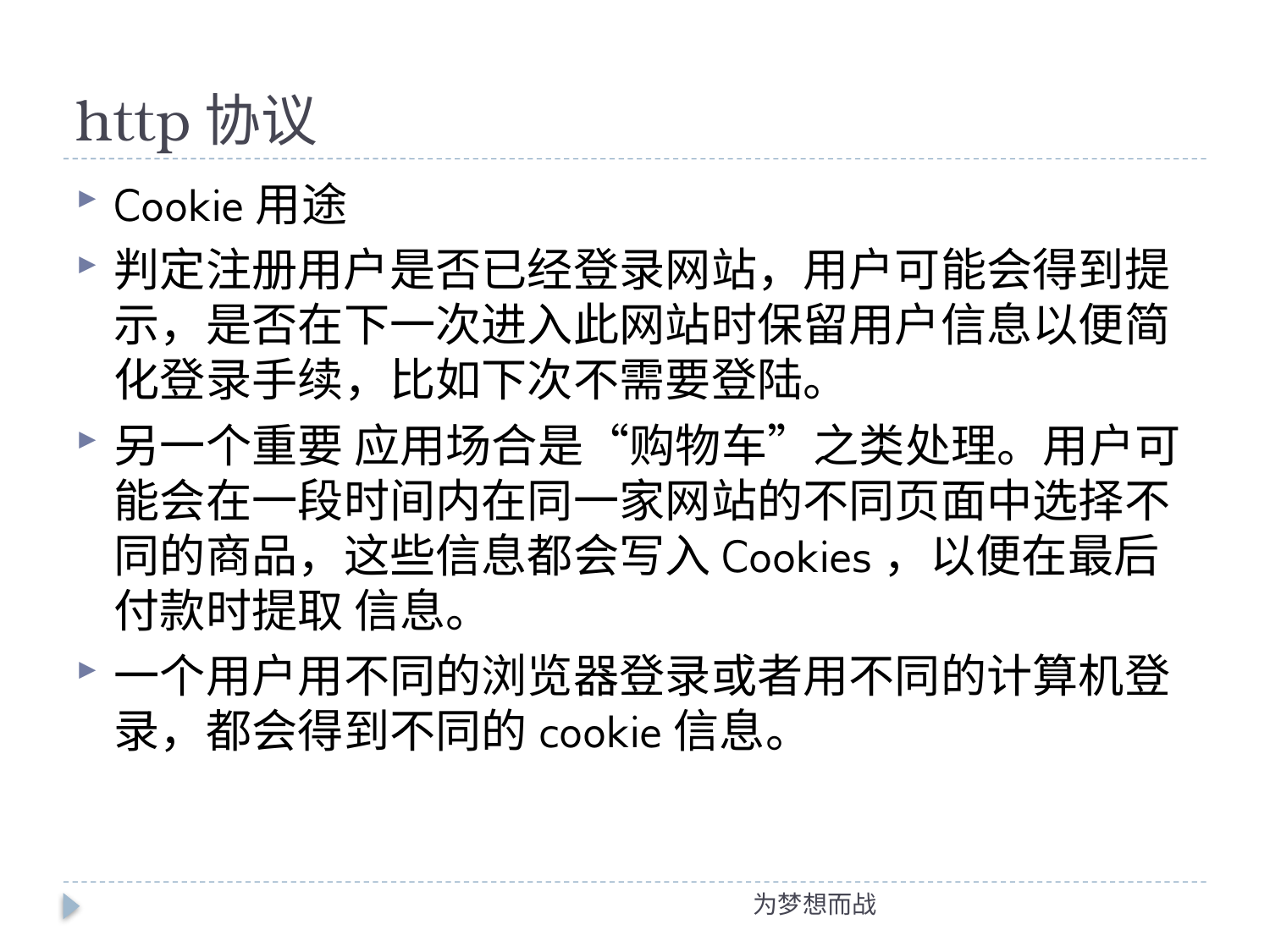

# http协议
Cookie用途
判定注册用户是否已经登录网站，用户可能会得到提示，是否在下一次进入此网站时保留用户信息以便简化登录手续，比如下次不需要登陆。
另一个重要 应用场合是“购物车”之类处理。用户可能会在一段时间内在同一家网站的不同页面中选择不同的商品，这些信息都会写入Cookies，以便在最后付款时提取 信息。
一个用户用不同的浏览器登录或者用不同的计算机登录，都会得到不同的cookie信息。

为梦想而战